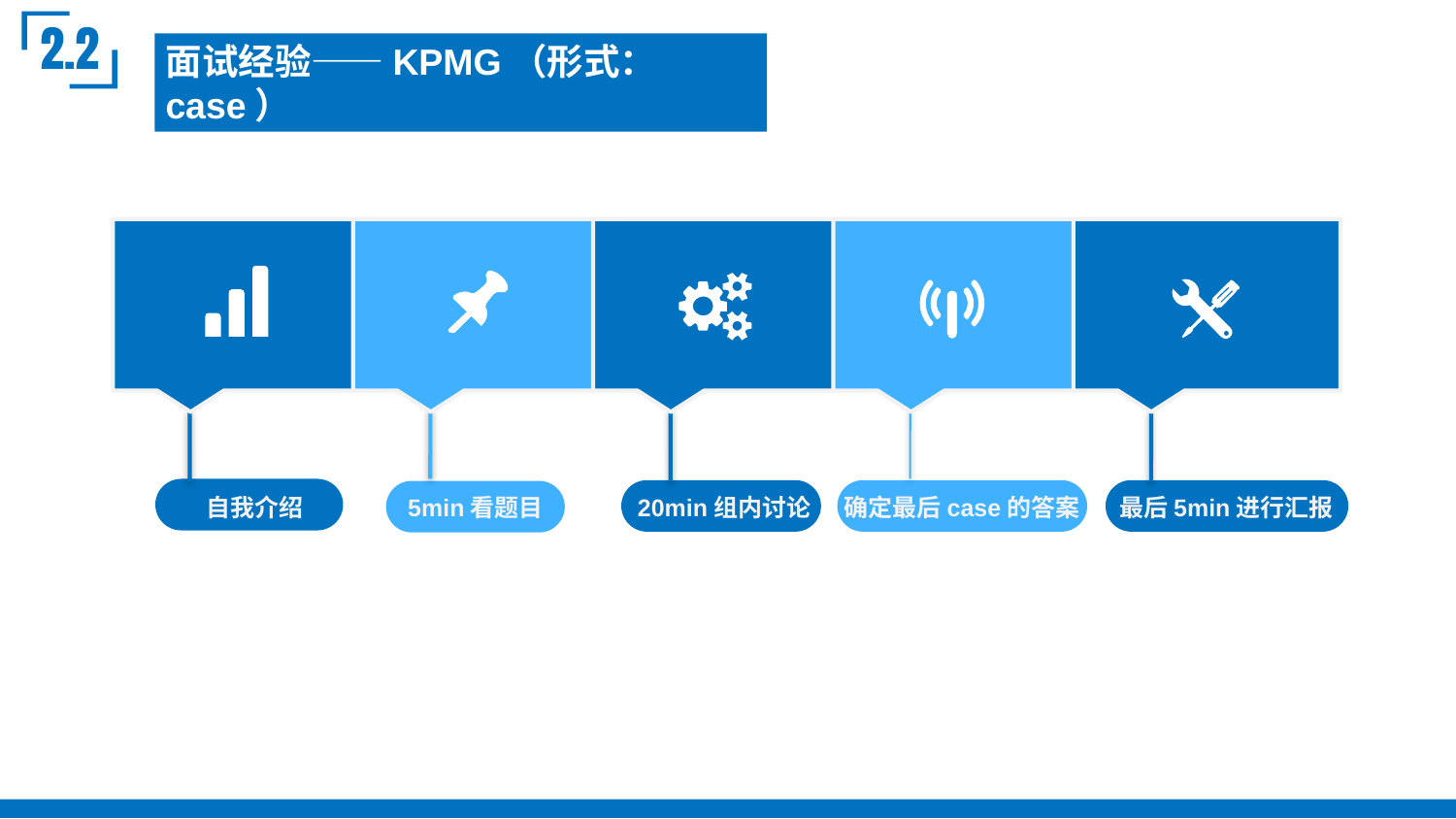

2.2
面试经验——KPMG（形式：case）

自我介绍

20min组内讨论

确定最后case的答案

最后5min进行汇报

5min看题目